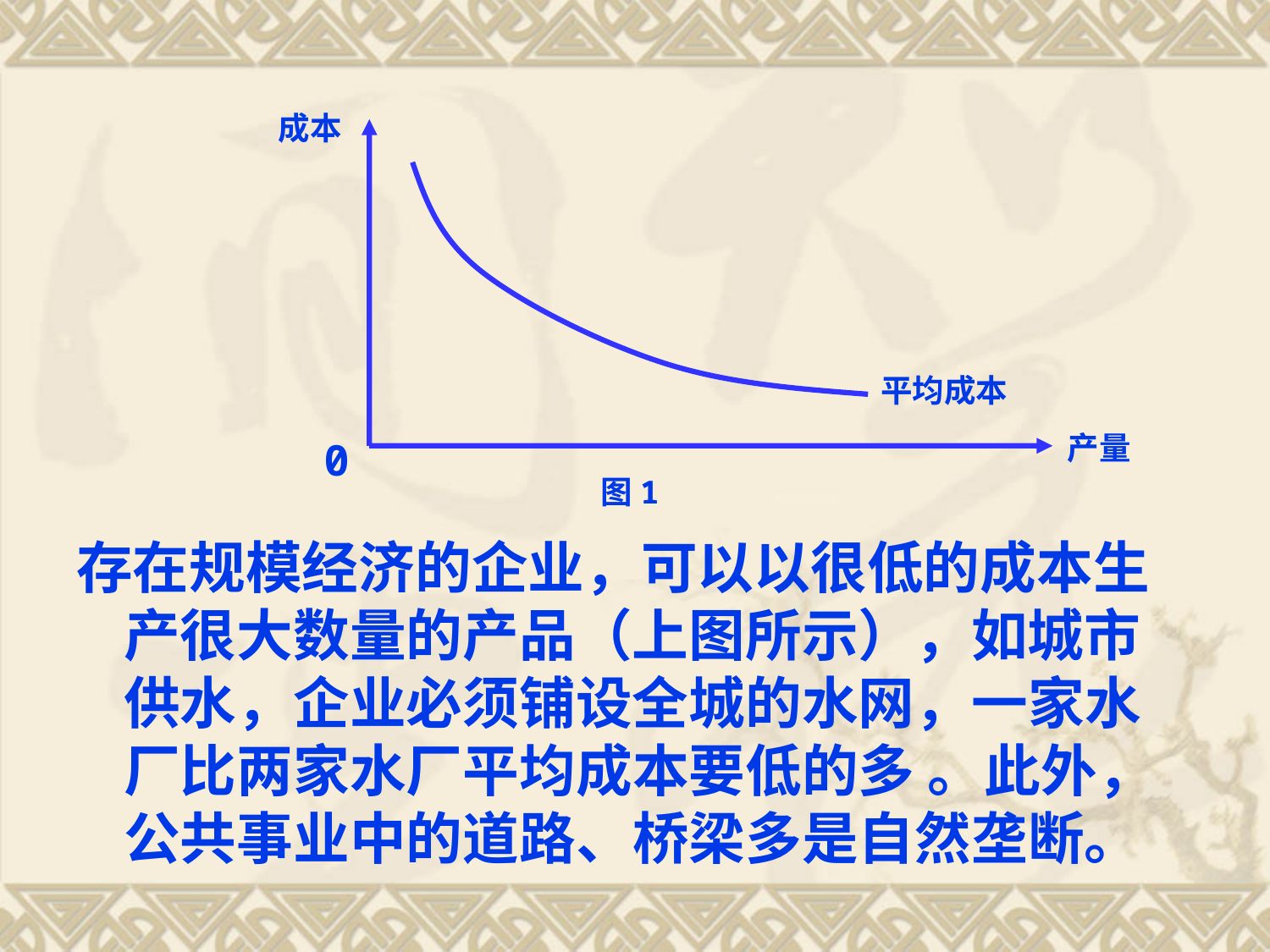

成本

平均成本
产量
0

图1
存在规模经济的企业，可以以很低的成本生产很大数量的产品（上图所示），如城市供水，企业必须铺设全城的水网，一家水厂比两家水厂平均成本要低的多 。此外，公共事业中的道路、桥梁多是自然垄断。